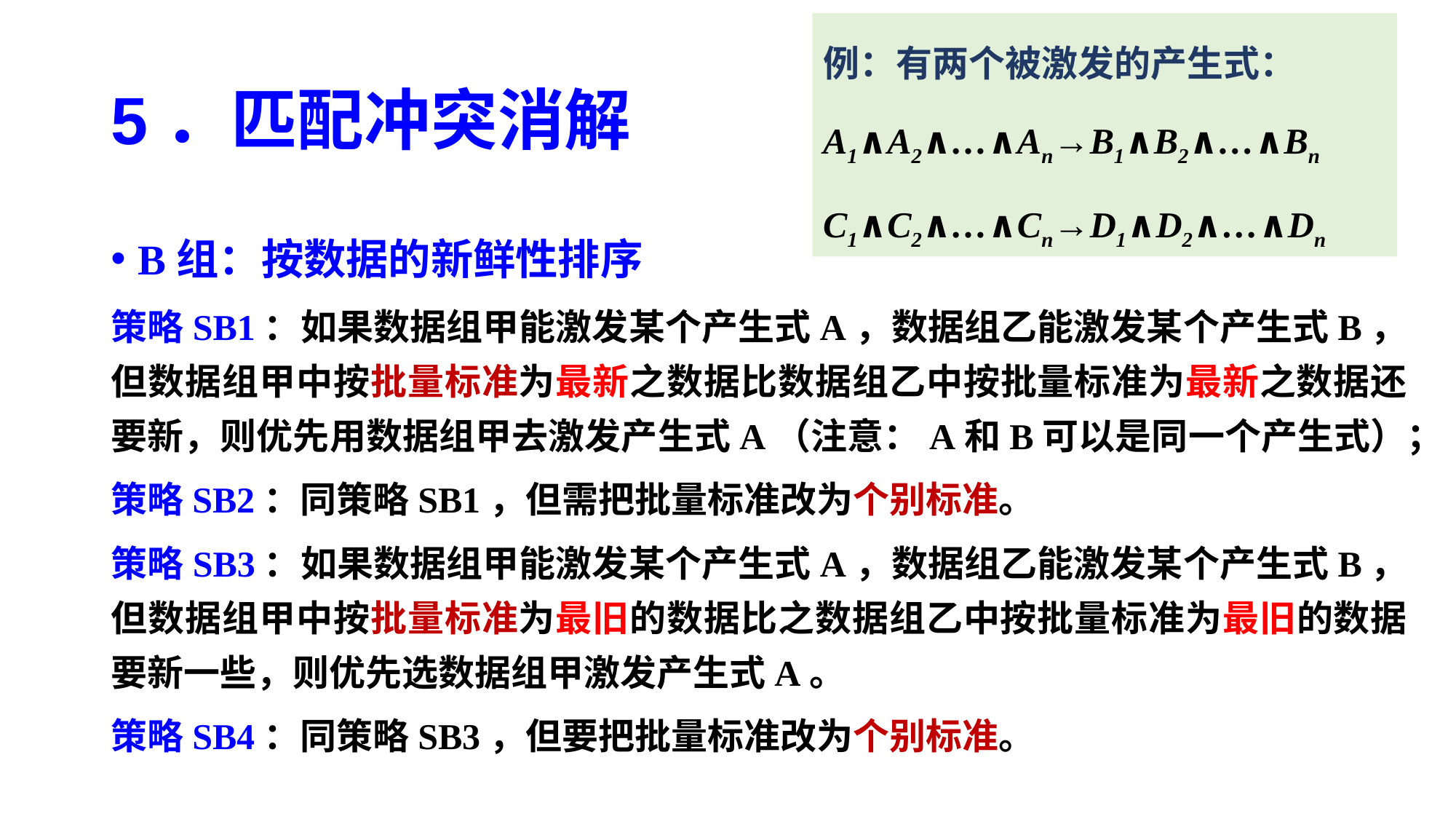

例：有两个被激发的产生式：
A1∧A2∧…∧An→B1∧B2∧…∧Bn
C1∧C2∧…∧Cn→D1∧D2∧…∧Dn
# 5．匹配冲突消解
B组：按数据的新鲜性排序
策略SB1：如果数据组甲能激发某个产生式A，数据组乙能激发某个产生式B，但数据组甲中按批量标准为最新之数据比数据组乙中按批量标准为最新之数据还要新，则优先用数据组甲去激发产生式A（注意：A和B可以是同一个产生式）；
策略SB2：同策略SB1，但需把批量标准改为个别标准。
策略SB3：如果数据组甲能激发某个产生式A，数据组乙能激发某个产生式B，但数据组甲中按批量标准为最旧的数据比之数据组乙中按批量标准为最旧的数据要新一些，则优先选数据组甲激发产生式A。
策略SB4：同策略SB3，但要把批量标准改为个别标准。